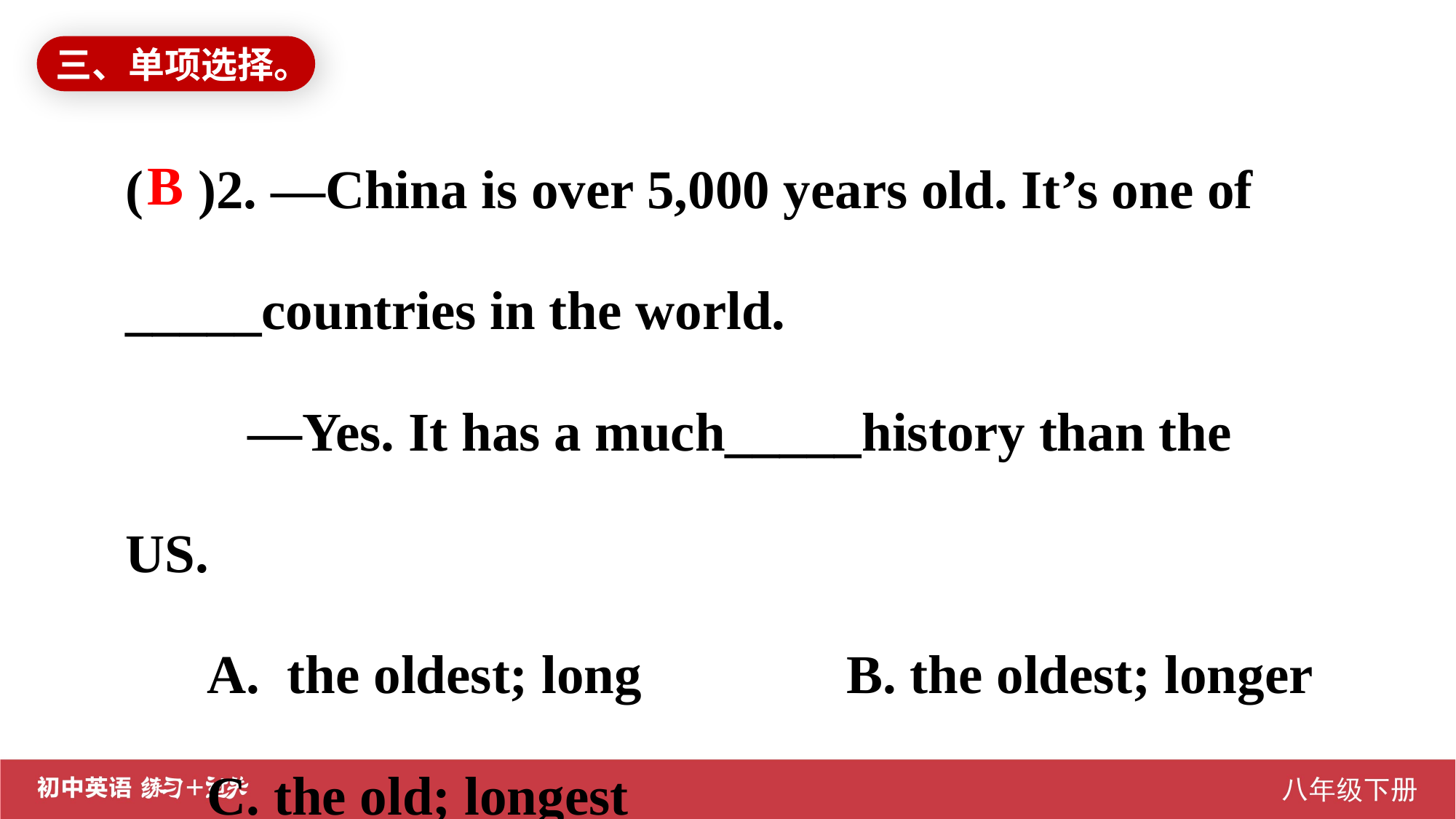

三、单项选择。
(    )2. —China is over 5,000 years old. It’s one of _____countries in the world.
         —Yes. It has a much_____history than the US.
      A.  the oldest; long               B. the oldest; longer
      C. the old; longest
B